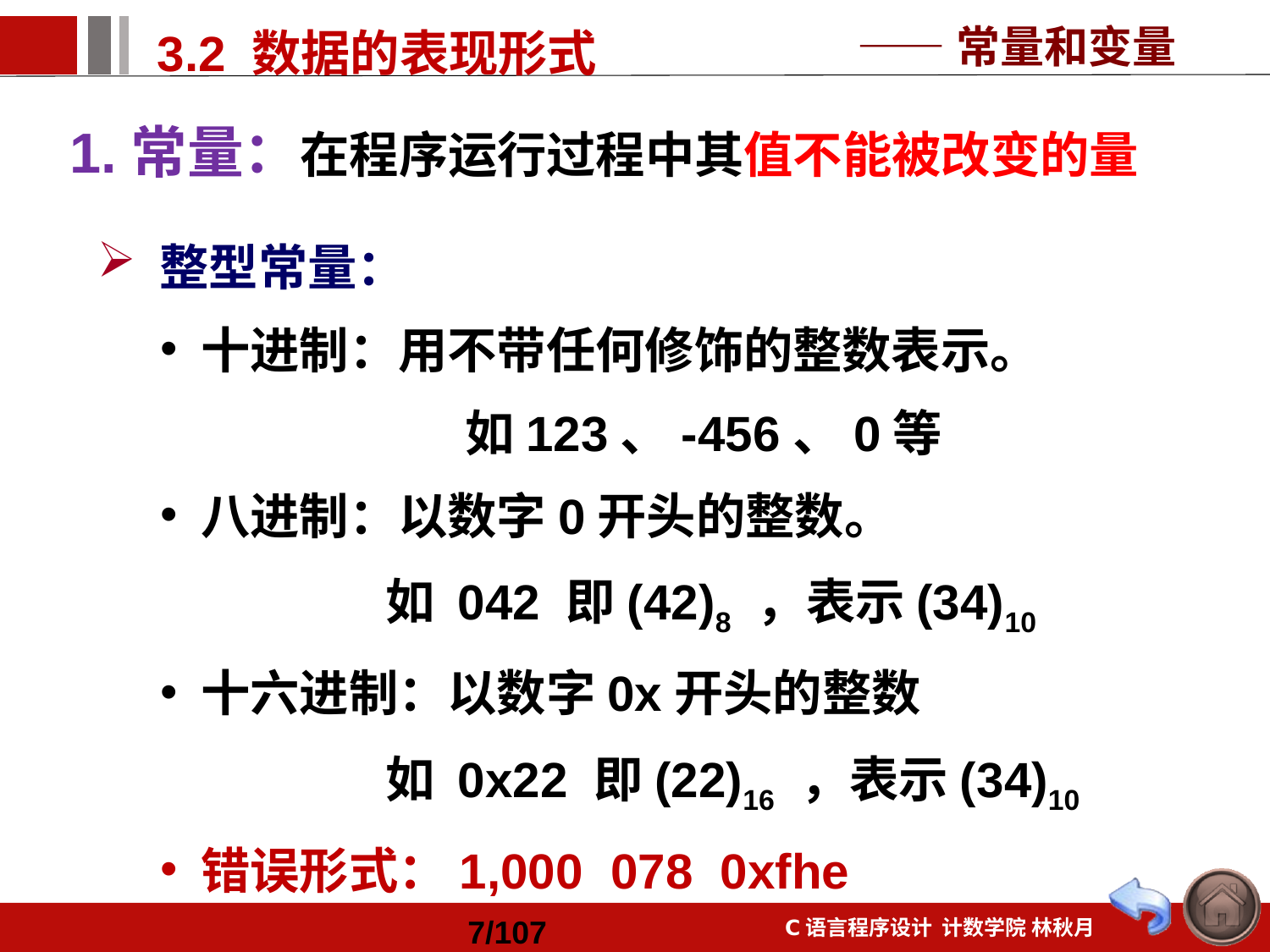

——常量和变量
1.常量：在程序运行过程中其值不能被改变的量
 整型常量：
 十进制：用不带任何修饰的整数表示。
			  如123、-456、0等
 八进制：以数字0开头的整数。
  如 042 即(42)8 ，表示(34)10
 十六进制：以数字0x开头的整数
  如 0x22 即(22)16 ，表示(34)10
 错误形式：1,000  078  0xfhe